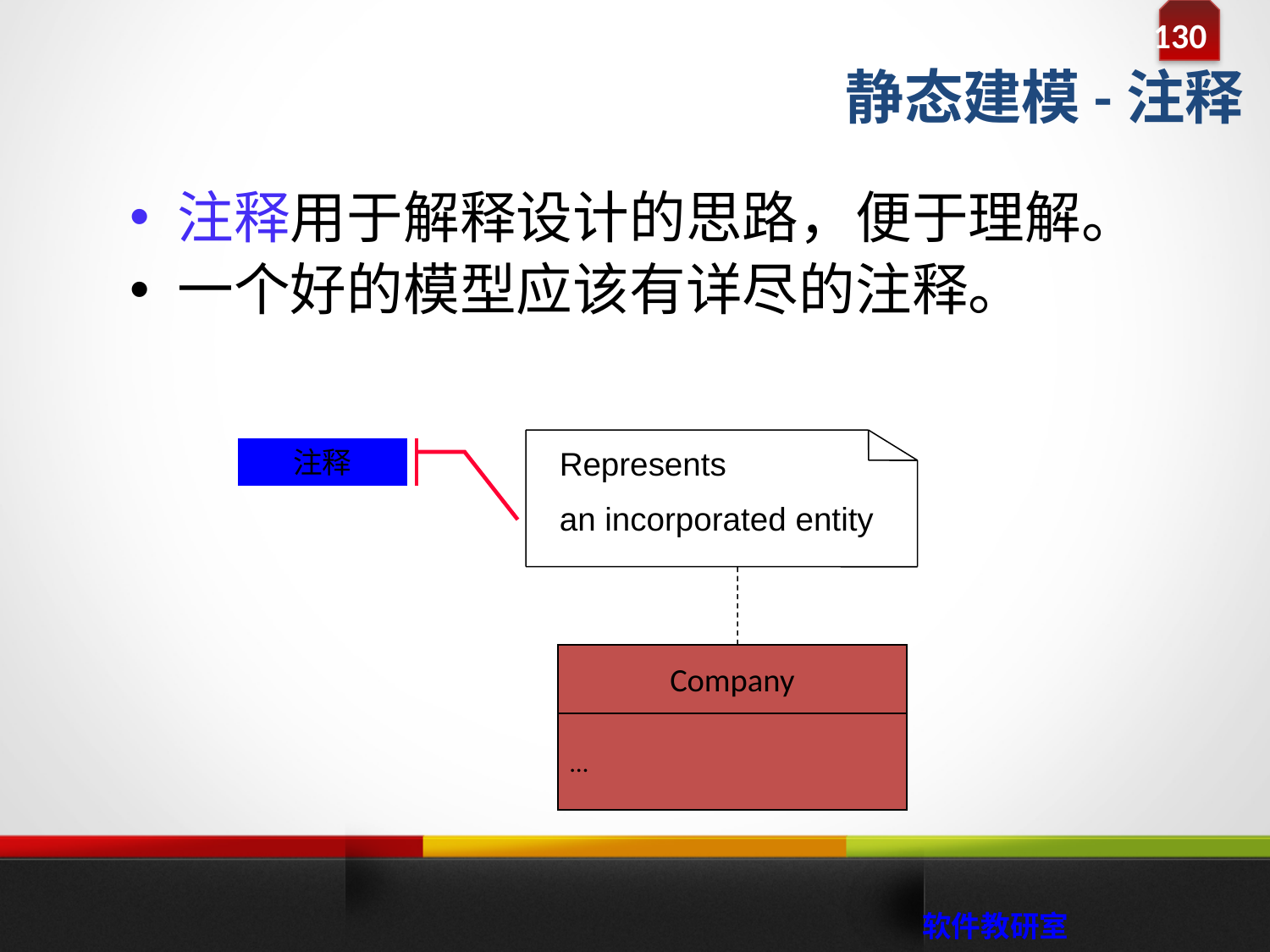

静态建模-注释
注释用于解释设计的思路，便于理解。
一个好的模型应该有详尽的注释。

Represents
an incorporated entity
注释

Company
…
                                     软件教研室